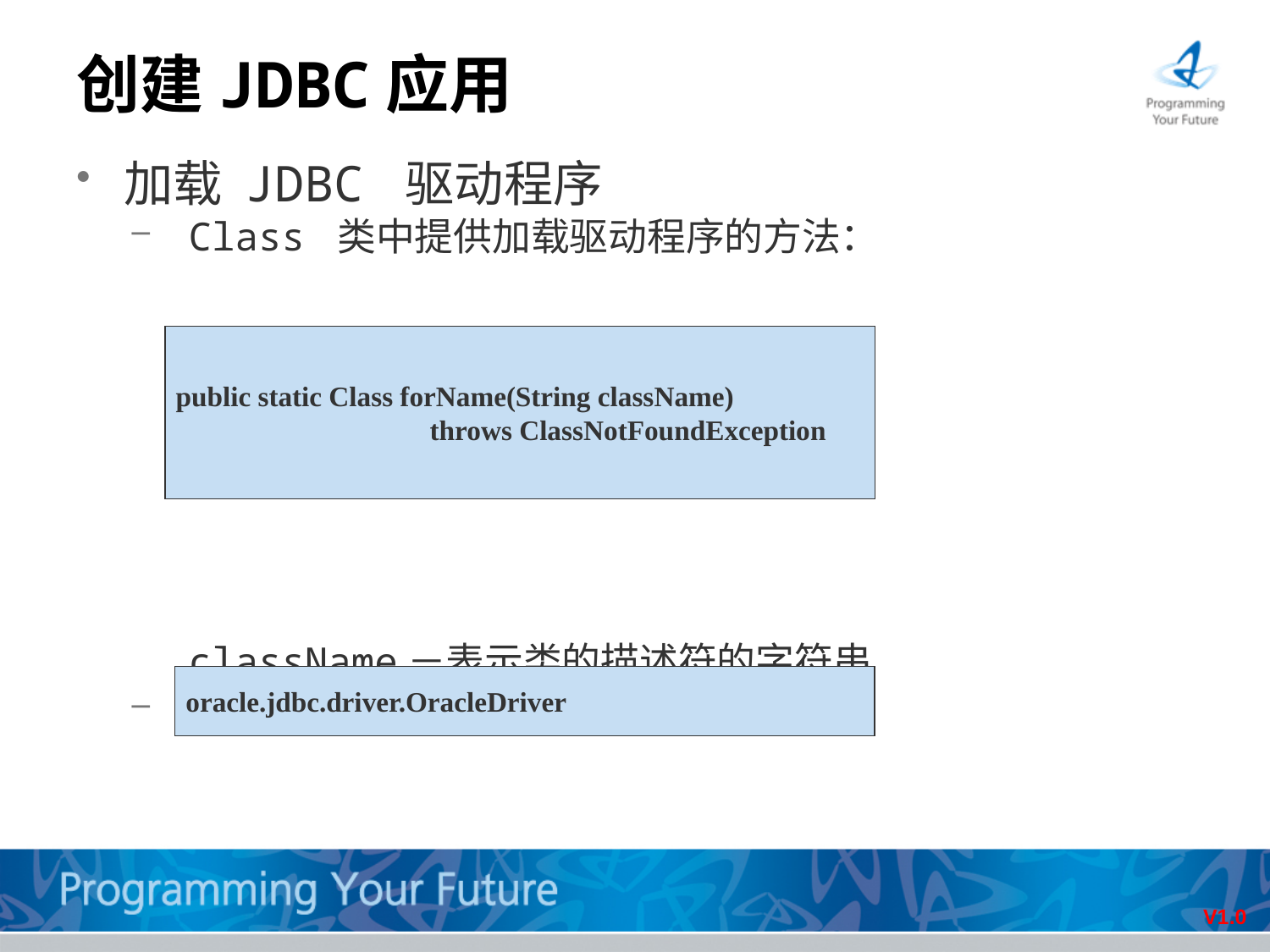

# 创建JDBC应用
加载 JDBC 驱动程序
Class 类中提供加载驱动程序的方法：

	className－表示类的描述符的字符串
Oracle 驱动的类描述符为：

public static Class forName(String className)
		throws ClassNotFoundException
oracle.jdbc.driver.OracleDriver